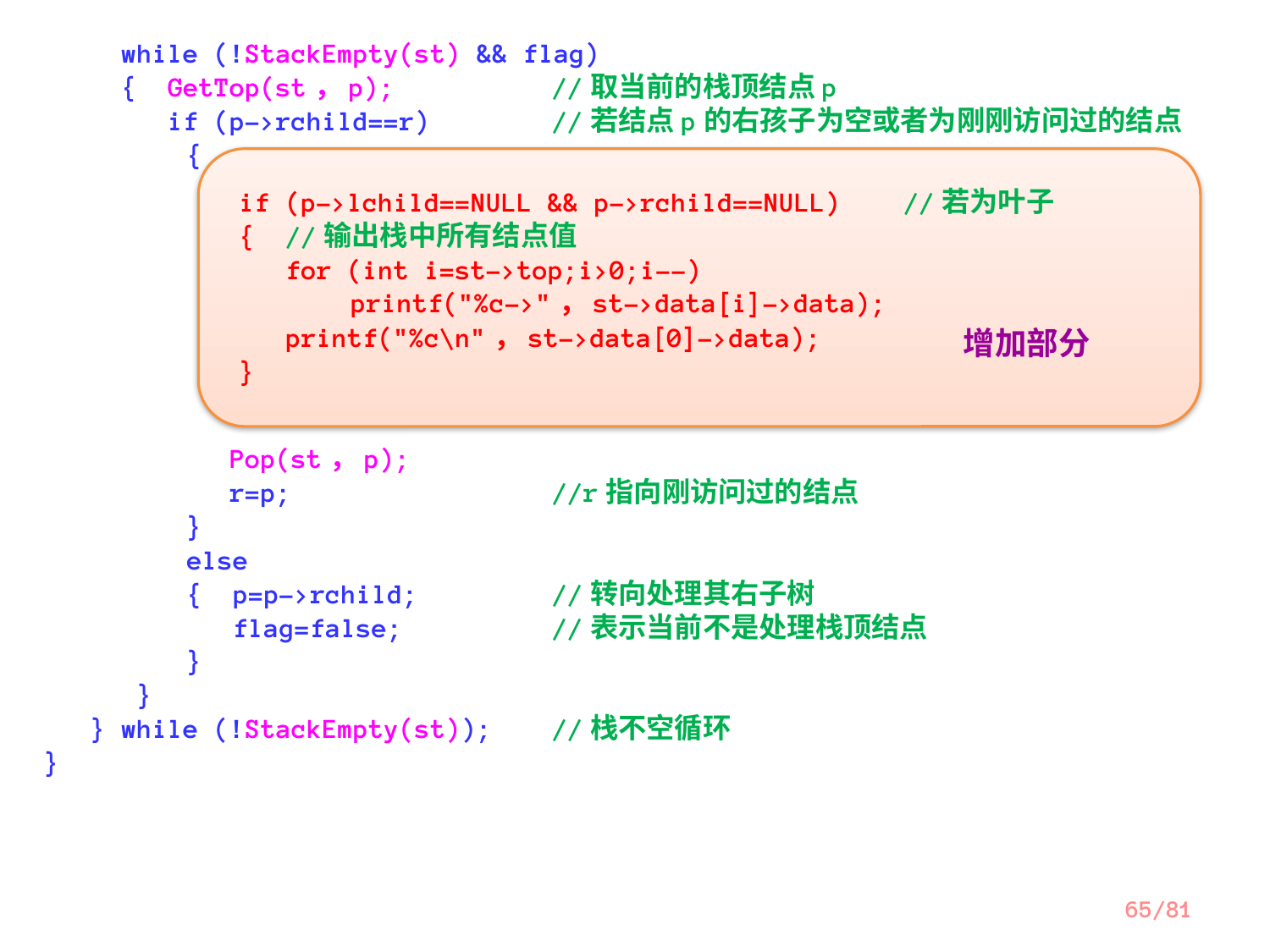

while (!StackEmpty(st) && flag)
     {  GetTop(st，p);    	//取当前的栈顶结点p
        if (p->rchild==r) 	//若结点p的右孩子为空或者为刚刚访问过的结点
	 {

            Pop(st，p);
            r=p;			//r指向刚访问过的结点
	 }
	 else
	 {  p=p->rchild;		//转向处理其右子树
	    flag=false;		//表示当前不是处理栈顶结点
	 }
      }
   } while (!StackEmpty(st));	//栈不空循环
}
 if (p->lchild==NULL && p->rchild==NULL)    //若为叶子
 {  //输出栈中所有结点值
    for (int i=st->top;i>0;i--)
	printf("%c->"，st->data[i]->data);
    printf("%c\n"，st->data[0]->data);
 }

增加部分
65/81